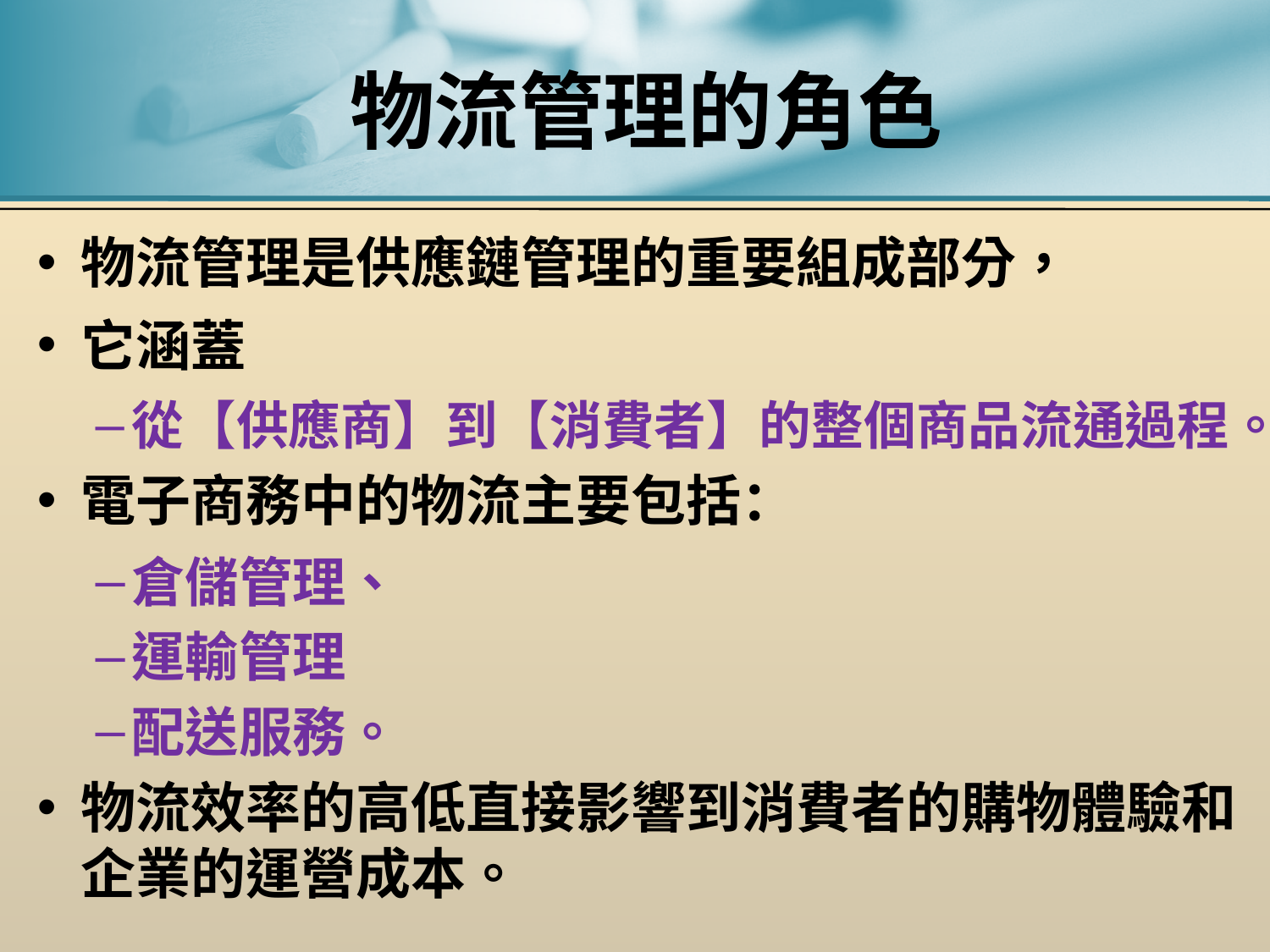

# 物流管理的角色
物流管理是供應鏈管理的重要組成部分，
它涵蓋
從【供應商】到【消費者】的整個商品流通過程。
電子商務中的物流主要包括：
倉儲管理、
運輸管理
配送服務。
物流效率的高低直接影響到消費者的購物體驗和企業的運營成本。